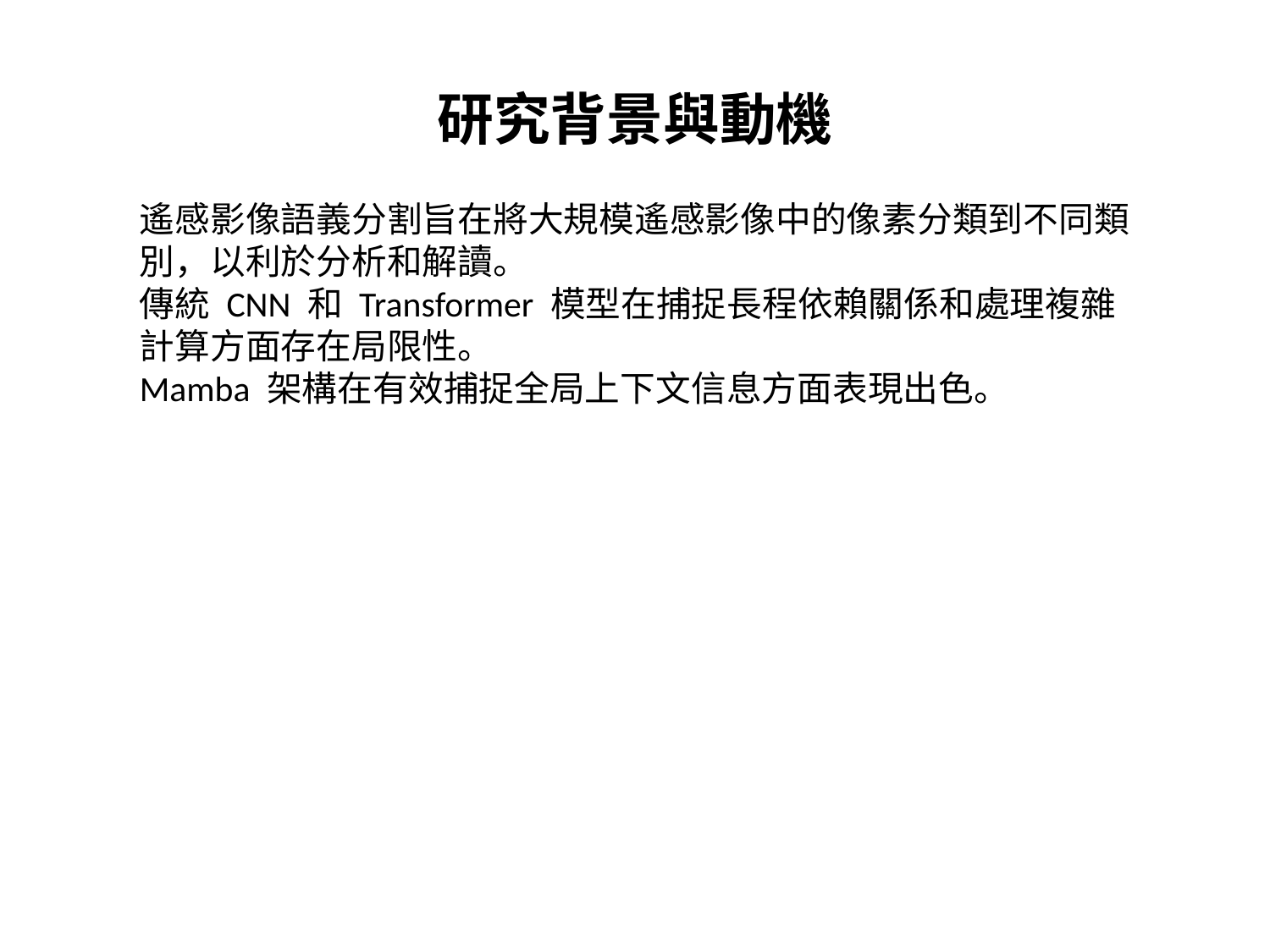

# 研究背景與動機
遙感影像語義分割旨在將大規模遙感影像中的像素分類到不同類別，以利於分析和解讀。
傳統 CNN 和 Transformer 模型在捕捉長程依賴關係和處理複雜計算方面存在局限性。
Mamba 架構在有效捕捉全局上下文信息方面表現出色。